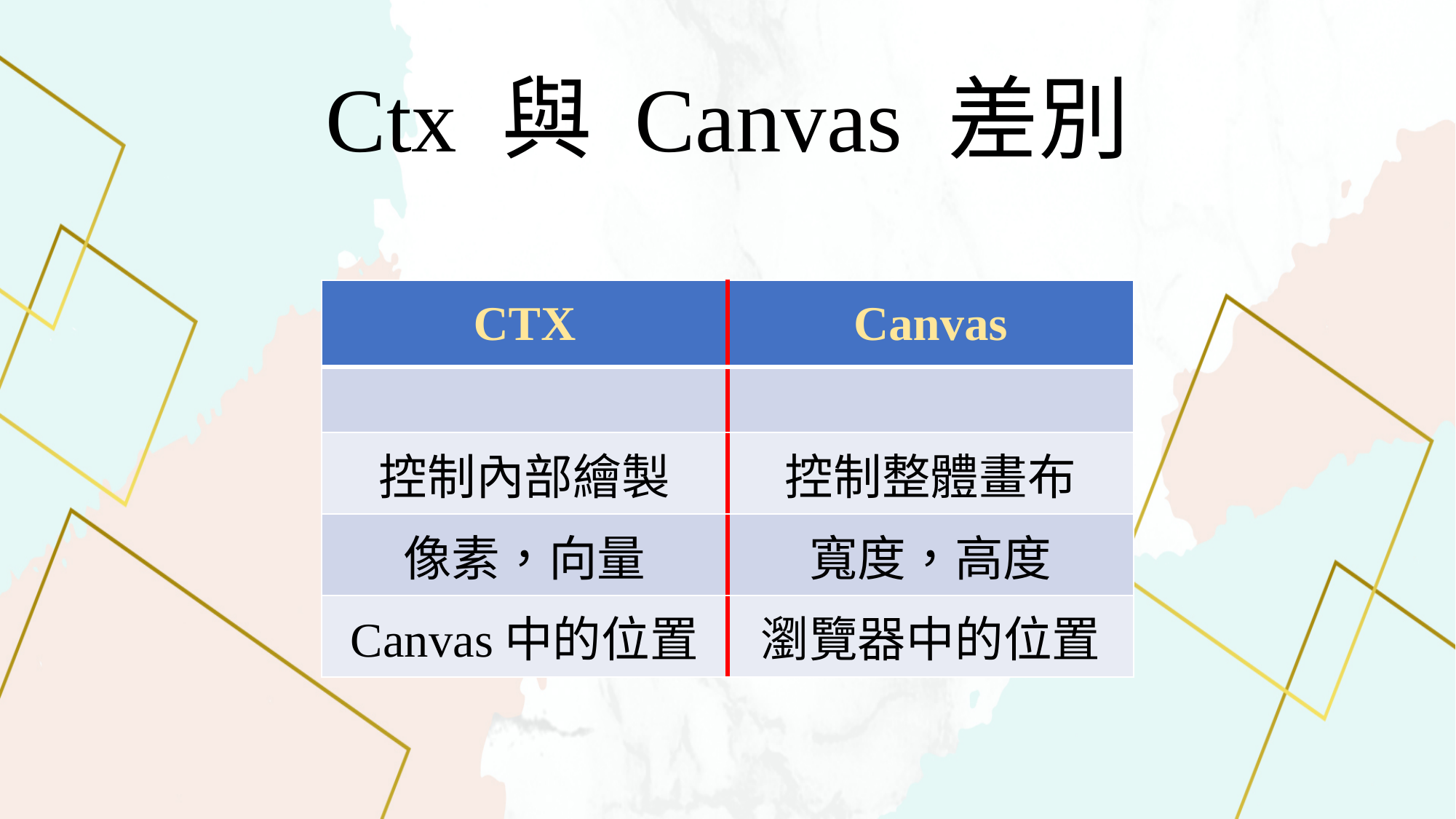

# Ctx 與 Canvas 差別
| CTX | Canvas |
| --- | --- |
|  |  |
| 控制內部繪製 | 控制整體畫布 |
| 像素，向量 | 寬度，高度 |
| Canvas中的位置 | 瀏覽器中的位置 |